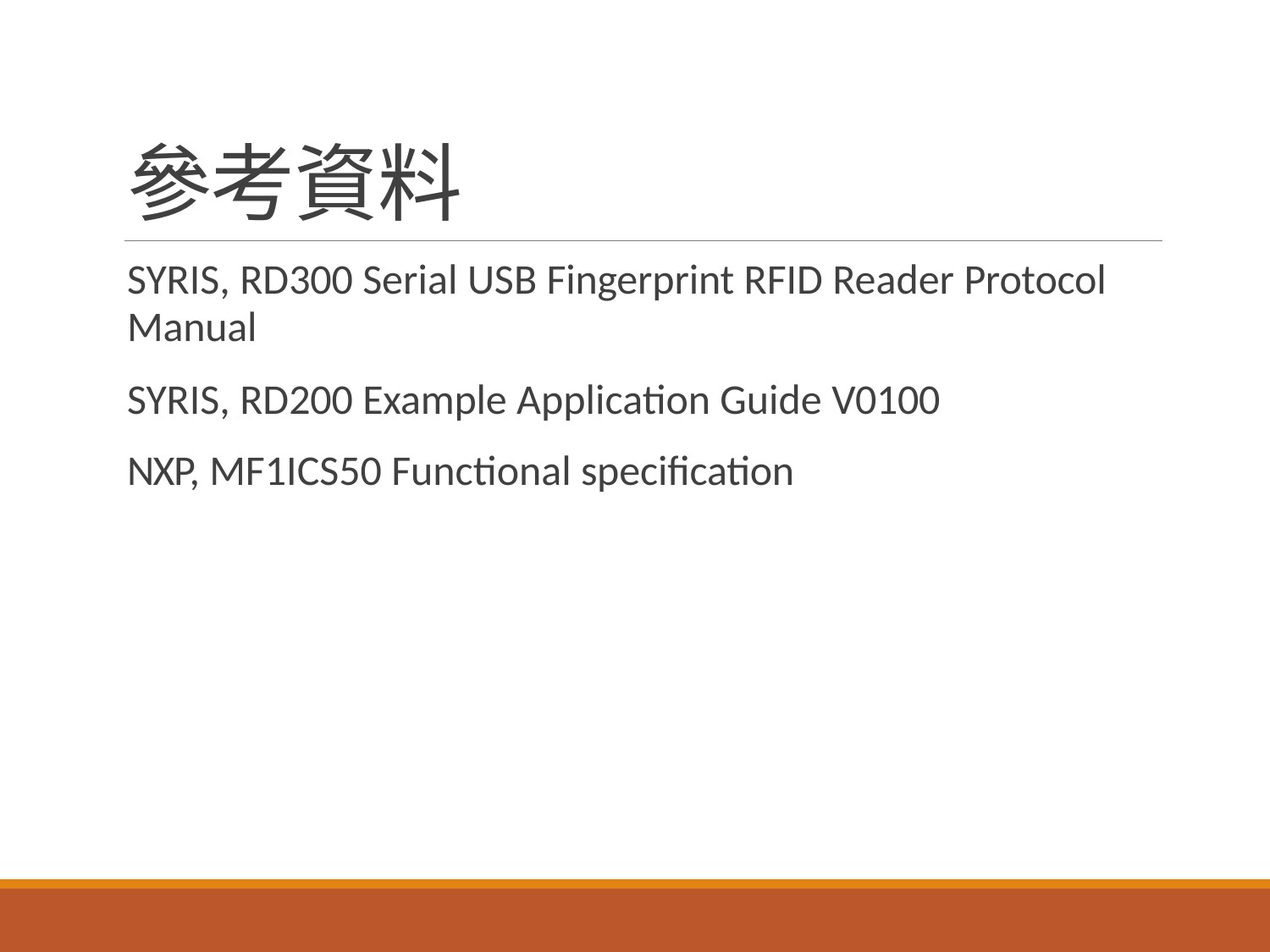

# 參考資料
SYRIS, RD300 Serial USB Fingerprint RFID Reader Protocol
Manual
SYRIS, RD200 Example Application Guide V0100 NXP, MF1ICS50 Functional specification